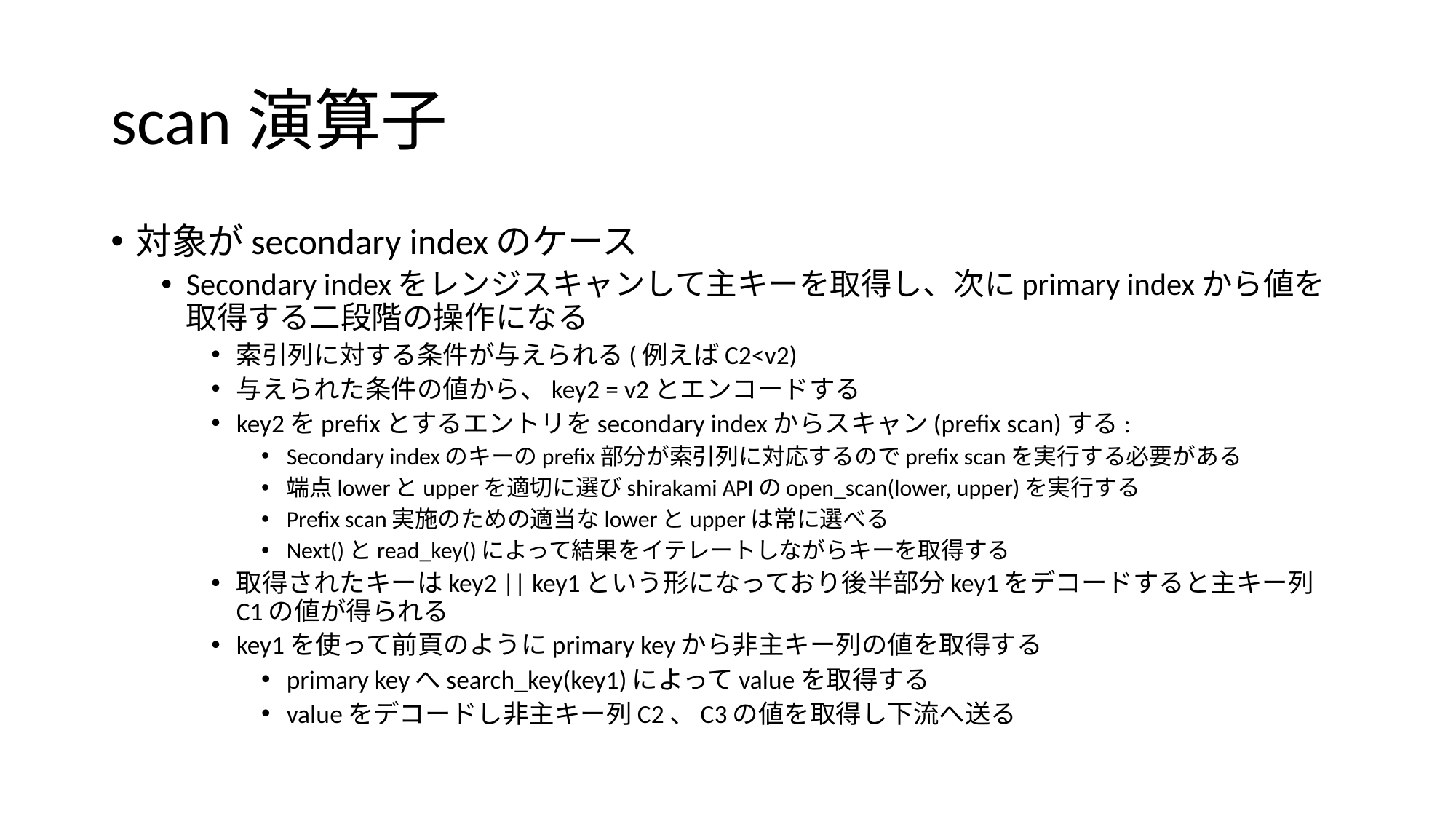

# scan演算子
対象がsecondary indexのケース
Secondary indexをレンジスキャンして主キーを取得し、次にprimary indexから値を取得する二段階の操作になる
索引列に対する条件が与えられる(例えばC2<v2)
与えられた条件の値から、key2 = v2とエンコードする
key2をprefixとするエントリをsecondary indexからスキャン(prefix scan)する:
Secondary indexのキーのprefix部分が索引列に対応するのでprefix scanを実行する必要がある
端点lowerとupperを適切に選びshirakami APIのopen_scan(lower, upper)を実行する
Prefix scan実施のための適当なlowerとupperは常に選べる
Next()とread_key()によって結果をイテレートしながらキーを取得する
取得されたキーはkey2 || key1という形になっており後半部分key1をデコードすると主キー列C1の値が得られる
key1を使って前頁のようにprimary keyから非主キー列の値を取得する
primary keyへsearch_key(key1)によってvalueを取得する
valueをデコードし非主キー列C2、C3の値を取得し下流へ送る